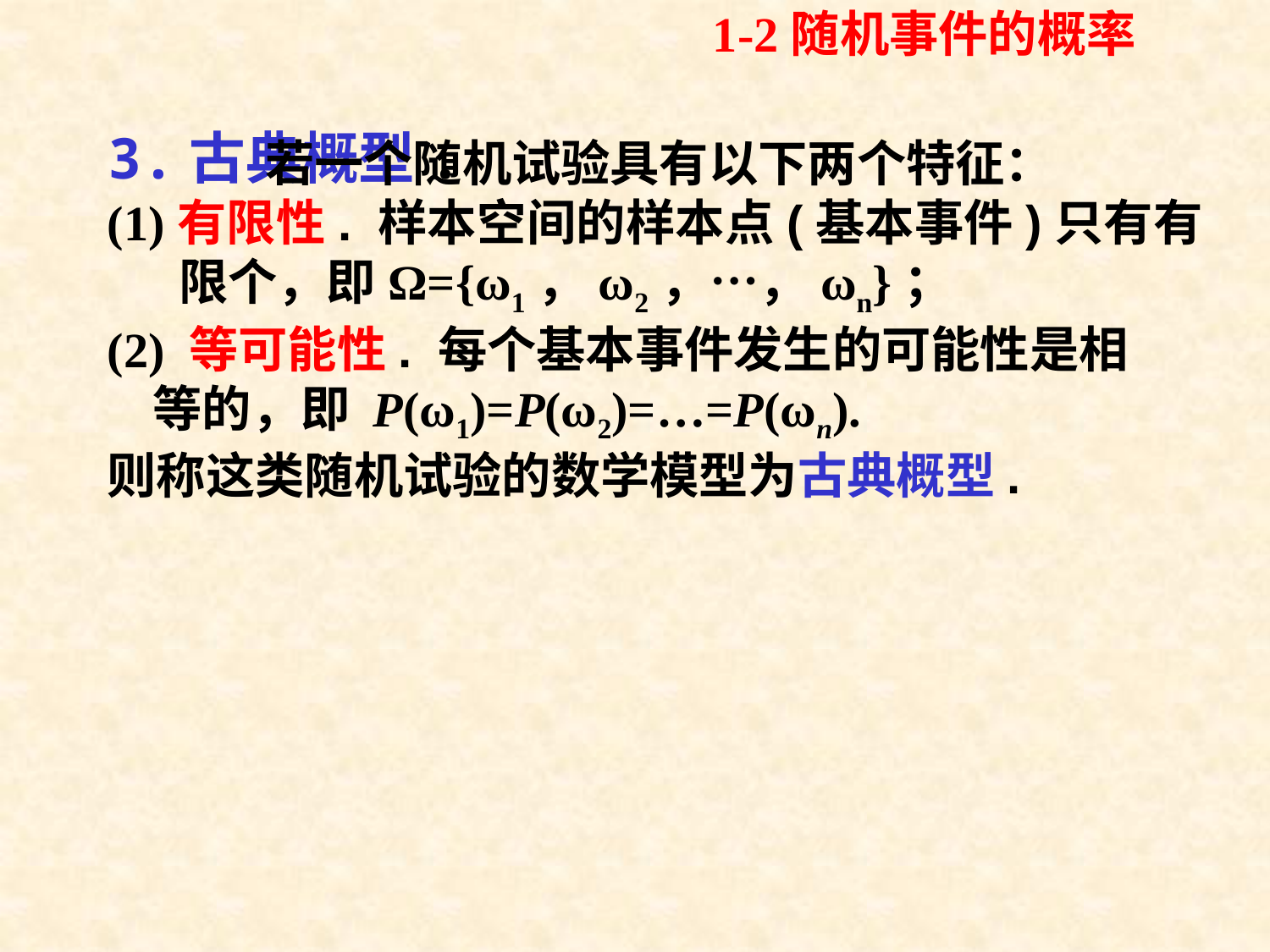

1-2随机事件的概率
# 3.古典概型.

             若一个随机试验具有以下两个特征：
(1)有限性. 样本空间的样本点(基本事件)只有有限个，即Ω={ω1，ω2，…，ωn}；
(2) 等可能性. 每个基本事件发生的可能性是相
   等的，即 P(ω1)=P(ω2)=…=P(ωn).
则称这类随机试验的数学模型为古典概型.